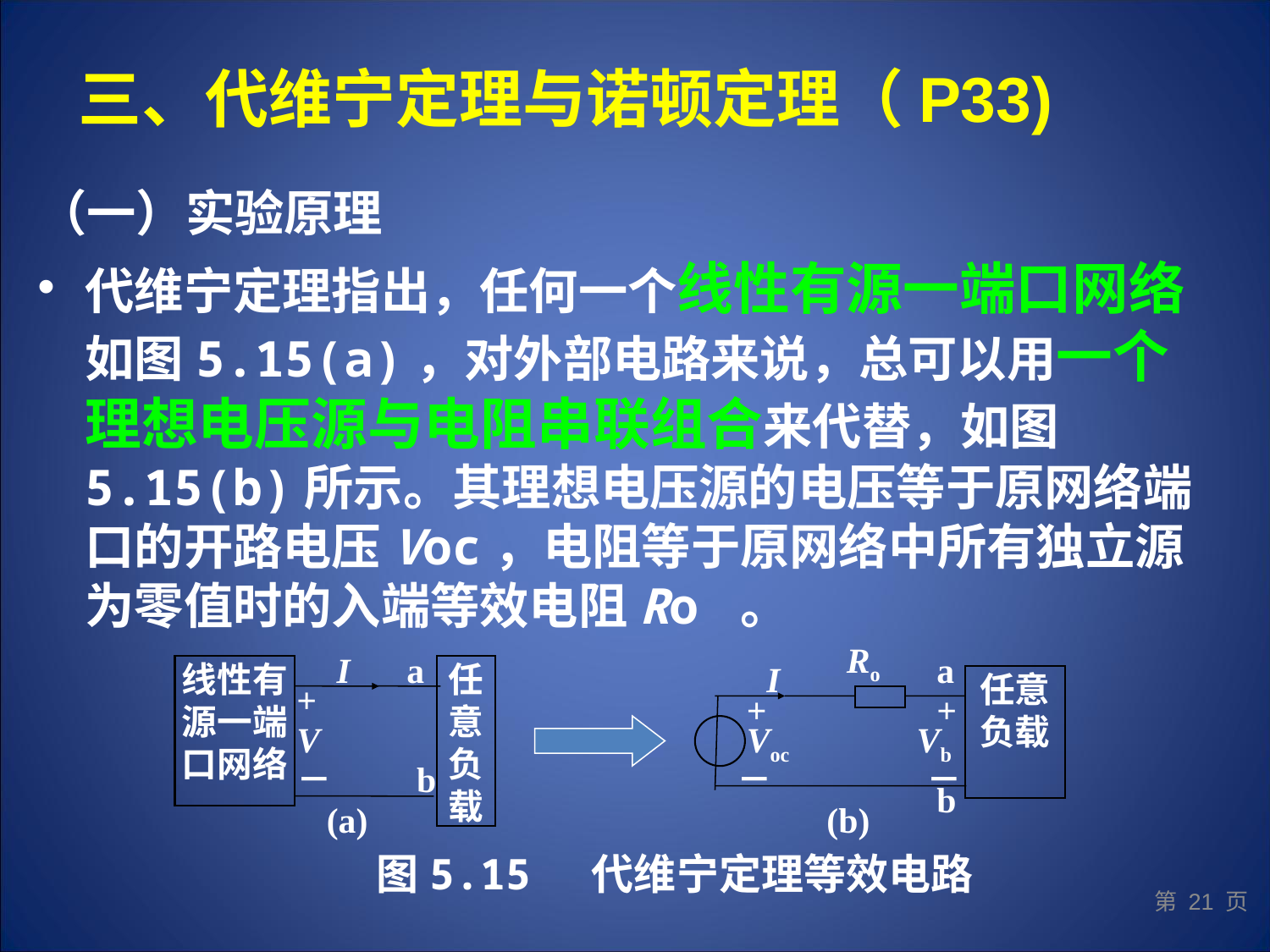

# 三、代维宁定理与诺顿定理（P33)
（一）实验原理
代维宁定理指出，任何一个线性有源一端口网络如图5.15(a)，对外部电路来说，总可以用一个理想电压源与电阻串联组合来代替，如图5.15(b)所示。其理想电压源的电压等于原网络端口的开路电压Voc，电阻等于原网络中所有独立源为零值时的入端等效电阻Ro 。
Ro
I
a
a
线性有源一端口网络
任意负载
I
任意负载
+

+

+

V

Voc
Vb
－
b
－
－
b

(a)
(b)
图5.15  代维宁定理等效电路
第 21 页